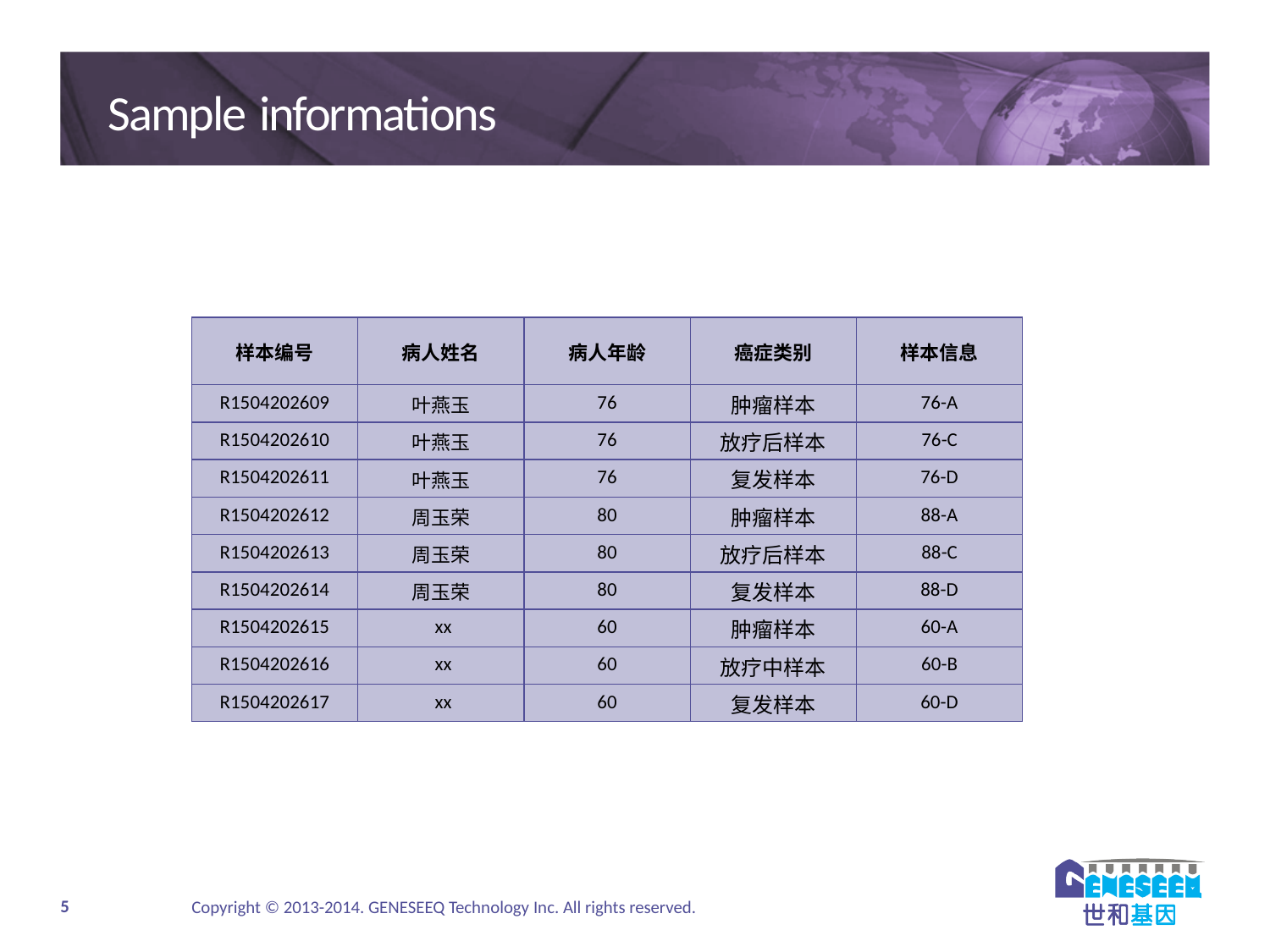

# Sample informations
| 样本编号 | 病人姓名 | 病人年龄 | 癌症类别 | 样本信息 |
| --- | --- | --- | --- | --- |
| R1504202609 | 叶燕玉 | 76 | 肿瘤样本 | 76-A |
| R1504202610 | 叶燕玉 | 76 | 放疗后样本 | 76-C |
| R1504202611 | 叶燕玉 | 76 | 复发样本 | 76-D |
| R1504202612 | 周玉荣 | 80 | 肿瘤样本 | 88-A |
| R1504202613 | 周玉荣 | 80 | 放疗后样本 | 88-C |
| R1504202614 | 周玉荣 | 80 | 复发样本 | 88-D |
| R1504202615 | xx | 60 | 肿瘤样本 | 60-A |
| R1504202616 | xx | 60 | 放疗中样本 | 60-B |
| R1504202617 | xx | 60 | 复发样本 | 60-D |
Copyright © 2013-2014. GENESEEQ Technology Inc. All rights reserved.
5